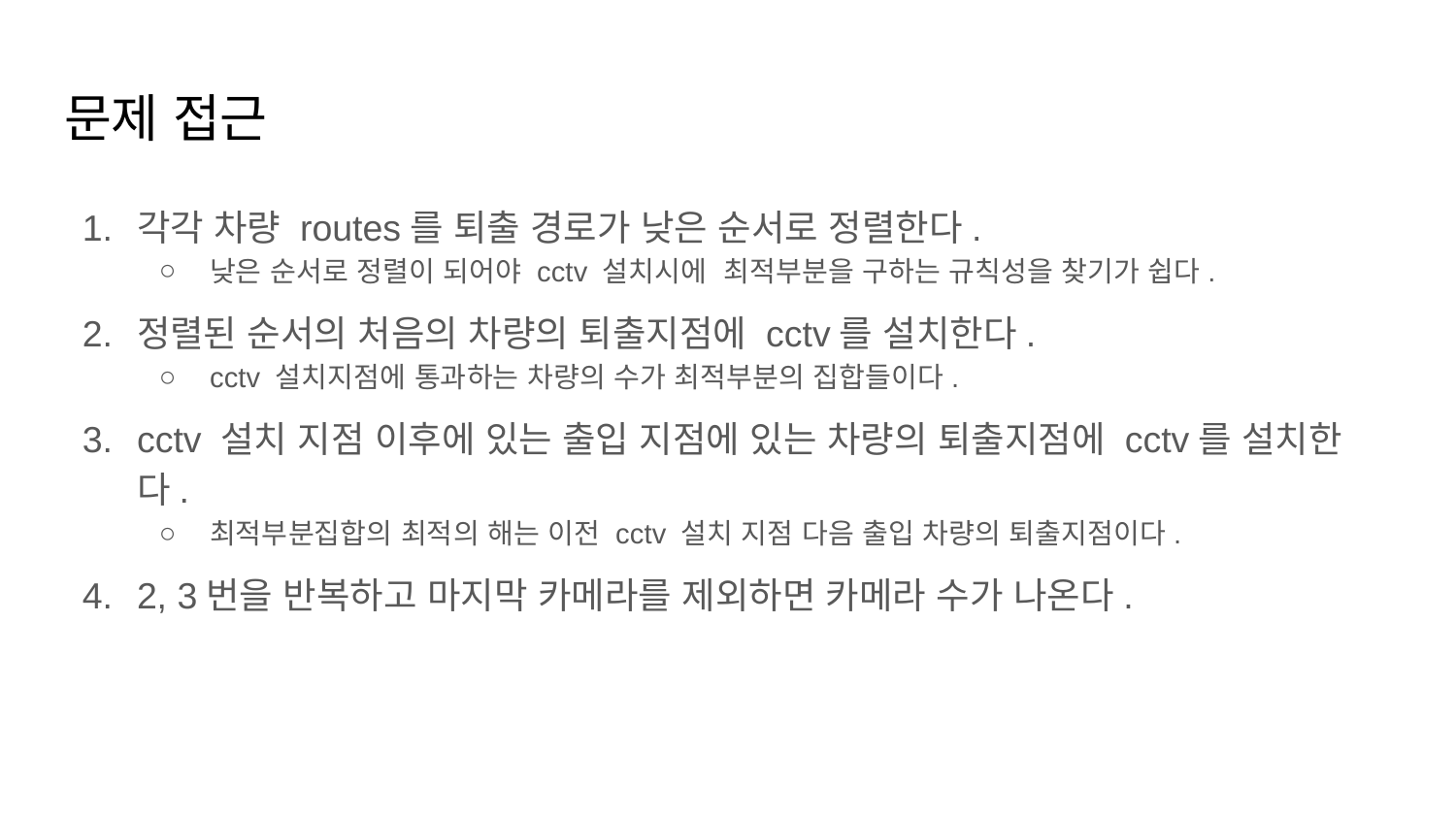

# 문제 접근
각각 차량 routes를 퇴출 경로가 낮은 순서로 정렬한다.
낮은 순서로 정렬이 되어야 cctv 설치시에  최적부분을 구하는 규칙성을 찾기가 쉽다.
정렬된 순서의 처음의 차량의 퇴출지점에 cctv를 설치한다.
cctv 설치지점에 통과하는 차량의 수가 최적부분의 집합들이다.
cctv 설치 지점 이후에 있는 출입 지점에 있는 차량의 퇴출지점에 cctv를 설치한다.
최적부분집합의 최적의 해는 이전 cctv 설치 지점 다음 출입 차량의 퇴출지점이다.
2, 3번을 반복하고 마지막 카메라를 제외하면 카메라 수가 나온다.